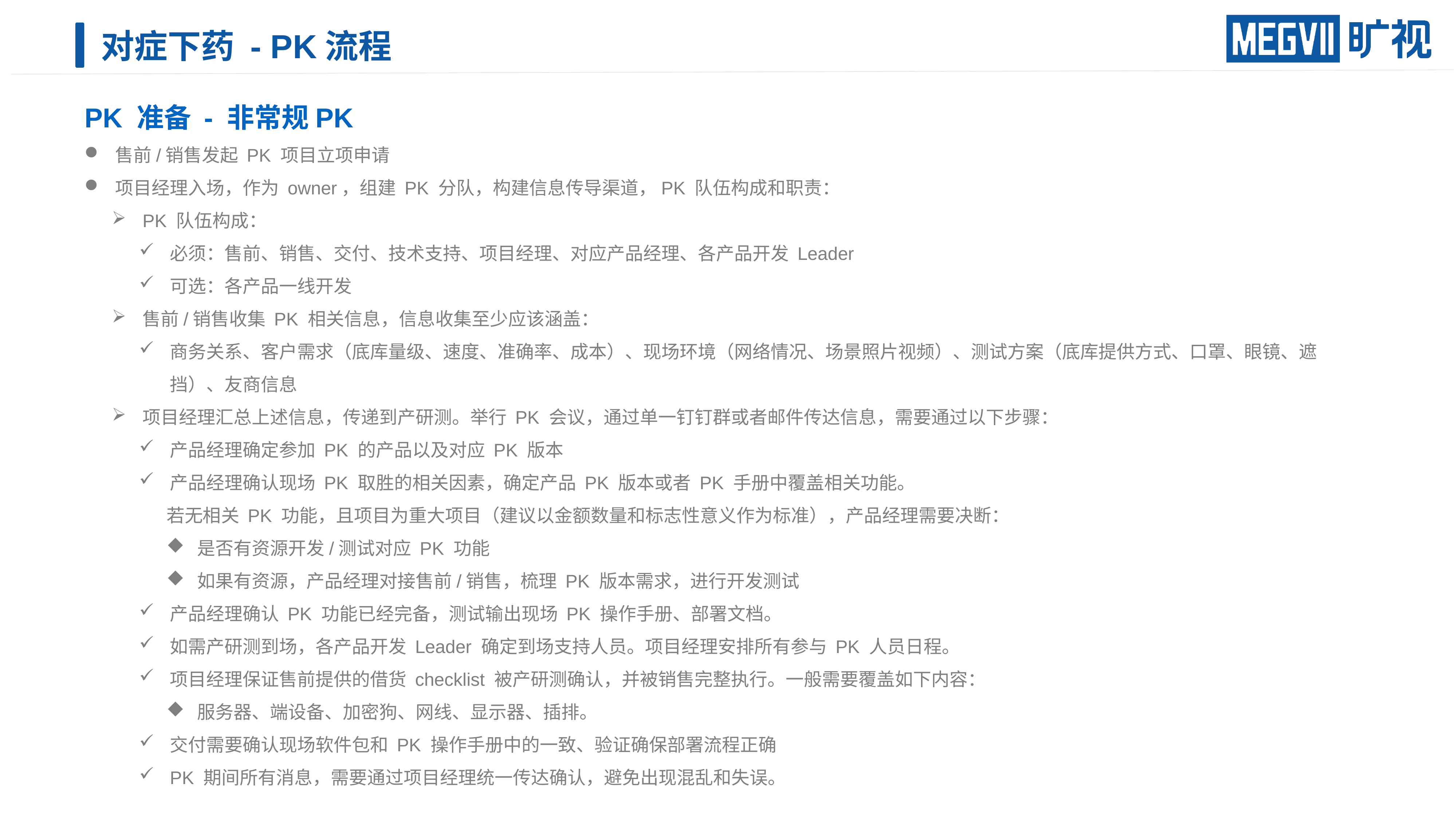

# 对症下药 - PK流程
PK 准备 - 非常规PK
售前/销售发起 PK 项目立项申请
项目经理入场，作为 owner，组建 PK 分队，构建信息传导渠道，PK 队伍构成和职责：
PK 队伍构成：
必须：售前、销售、交付、技术支持、项目经理、对应产品经理、各产品开发 Leader
可选：各产品一线开发
售前/销售收集 PK 相关信息，信息收集至少应该涵盖：
商务关系、客户需求（底库量级、速度、准确率、成本）、现场环境（网络情况、场景照片视频）、测试方案（底库提供方式、口罩、眼镜、遮挡）、友商信息
项目经理汇总上述信息，传递到产研测。举行 PK 会议，通过单一钉钉群或者邮件传达信息，需要通过以下步骤：
产品经理确定参加 PK 的产品以及对应 PK 版本
产品经理确认现场 PK 取胜的相关因素，确定产品 PK 版本或者 PK 手册中覆盖相关功能。
若无相关 PK 功能，且项目为重大项目（建议以金额数量和标志性意义作为标准），产品经理需要决断：
是否有资源开发/测试对应 PK 功能
如果有资源，产品经理对接售前/销售，梳理 PK 版本需求，进行开发测试
产品经理确认 PK 功能已经完备，测试输出现场 PK 操作手册、部署文档。
如需产研测到场，各产品开发 Leader 确定到场支持人员。项目经理安排所有参与 PK 人员日程。
项目经理保证售前提供的借货 checklist 被产研测确认，并被销售完整执行。一般需要覆盖如下内容：
服务器、端设备、加密狗、网线、显示器、插排。
交付需要确认现场软件包和 PK 操作手册中的一致、验证确保部署流程正确
PK 期间所有消息，需要通过项目经理统一传达确认，避免出现混乱和失误。